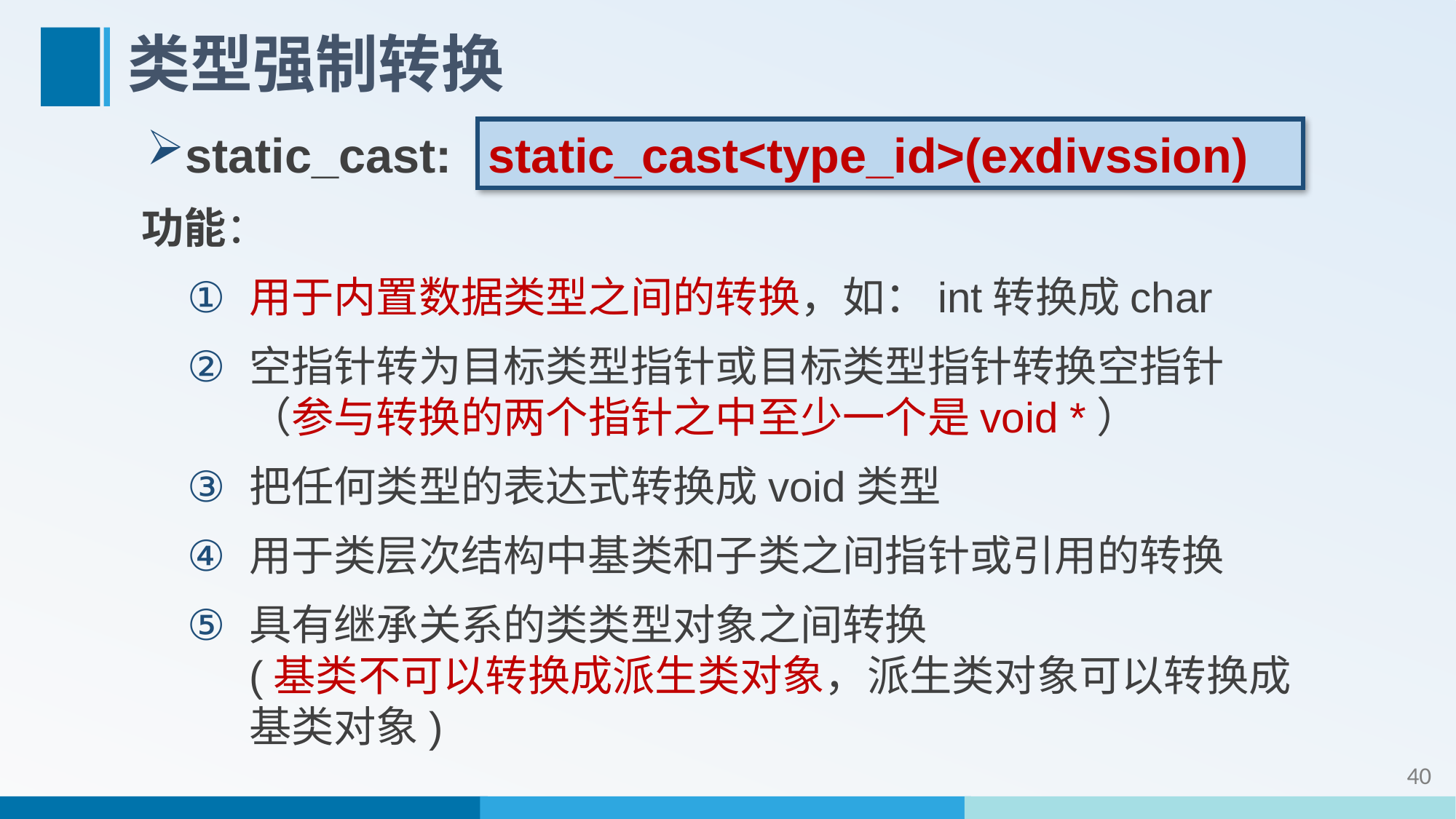

# 类型强制转换
static_cast:
static_cast<type_id>(exdivssion)
功能：
用于内置数据类型之间的转换，如：int转换成char
空指针转为目标类型指针或目标类型指针转换空指针
（参与转换的两个指针之中至少一个是void *）
把任何类型的表达式转换成void类型
用于类层次结构中基类和子类之间指针或引用的转换
具有继承关系的类类型对象之间转换
(基类不可以转换成派生类对象，派生类对象可以转换成基类对象)